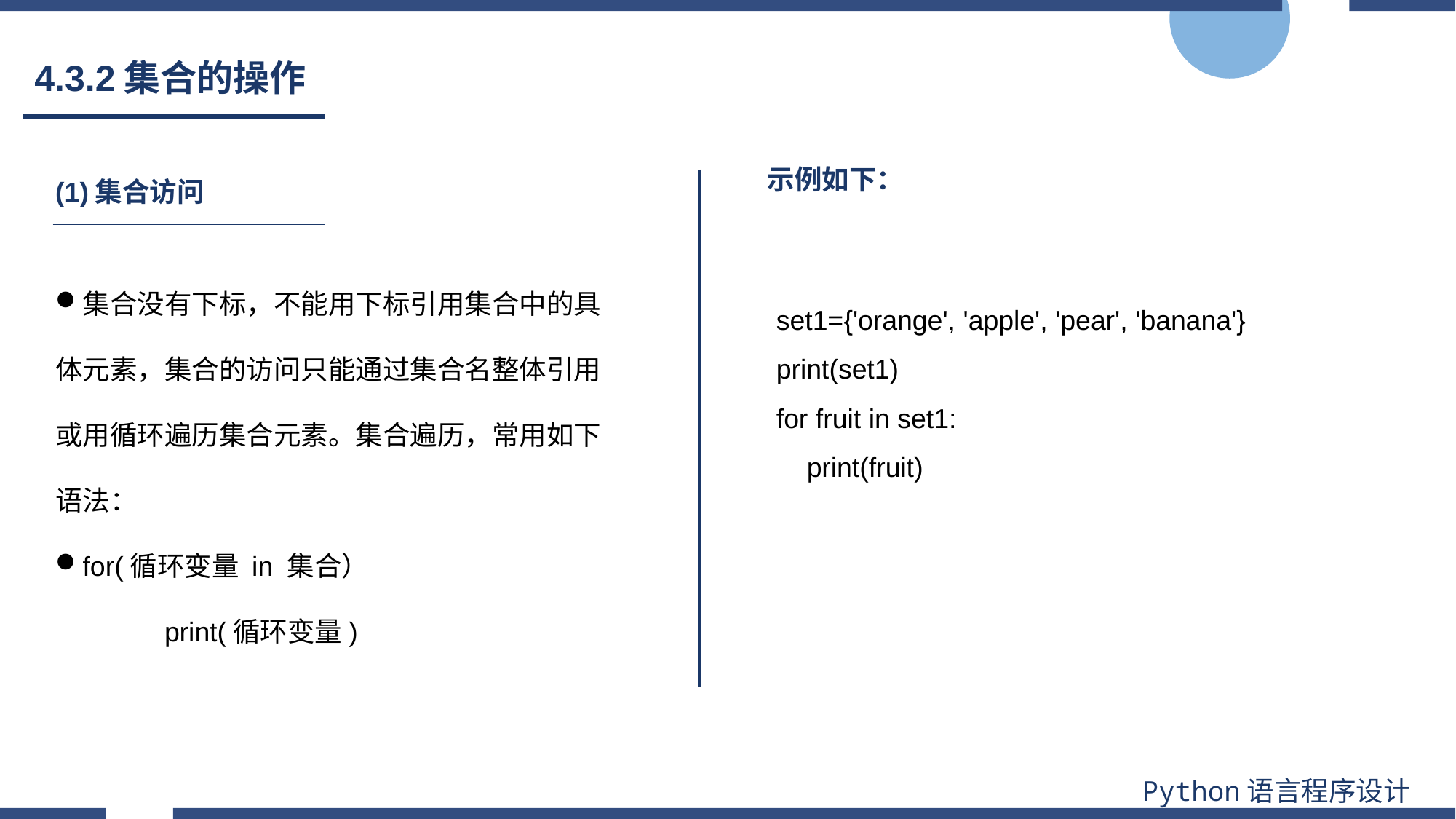

# 4.3.2集合的操作
示例如下：
(1)集合访问
集合没有下标，不能用下标引用集合中的具体元素，集合的访问只能通过集合名整体引用或用循环遍历集合元素。集合遍历，常用如下语法：
for(循环变量 in 集合）
	print(循环变量)
set1={'orange', 'apple', 'pear', 'banana'}
print(set1)
for fruit in set1:
    print(fruit)